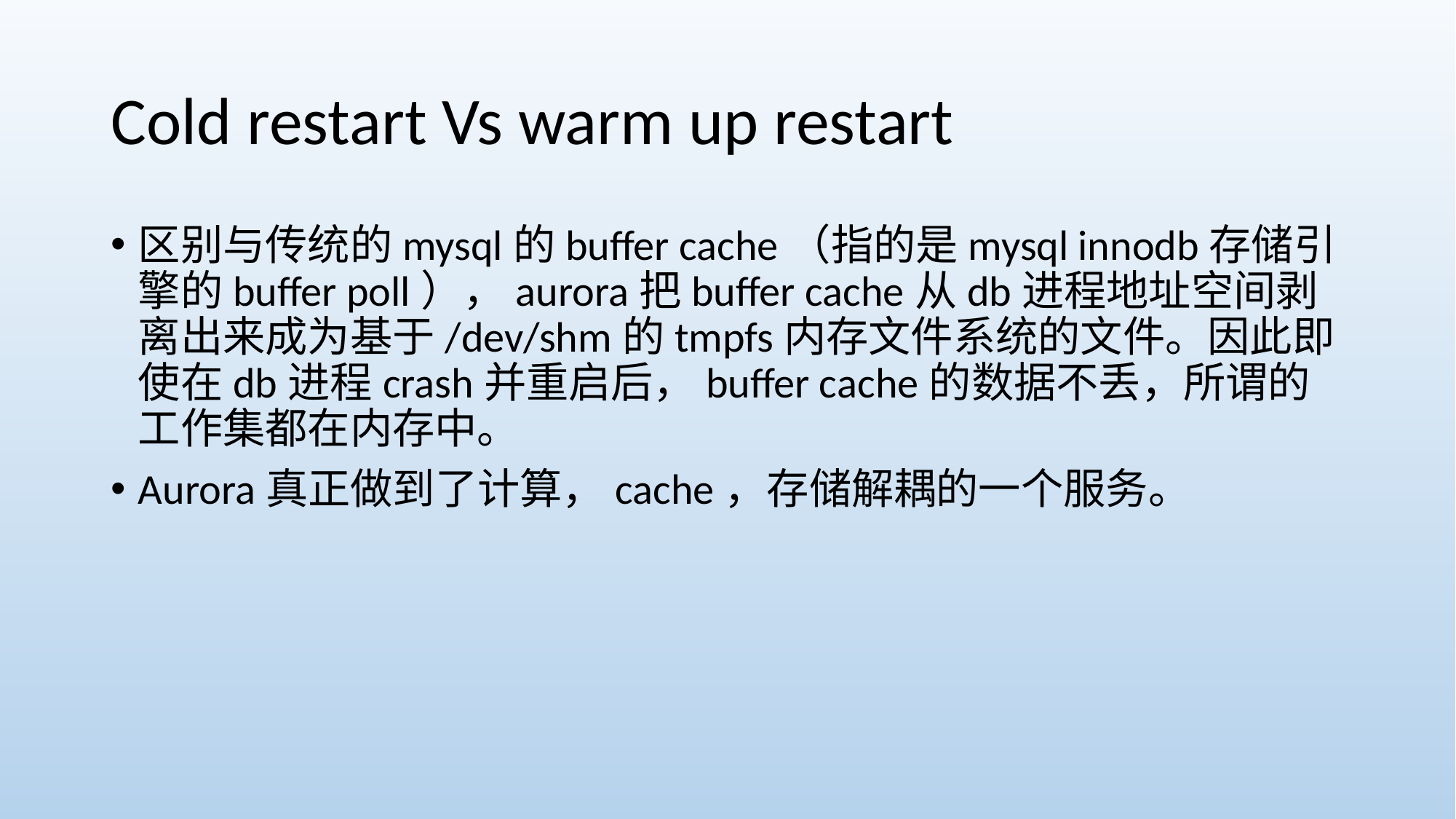

# Cold restart Vs warm up restart
区别与传统的mysql的buffer cache（指的是mysql innodb存储引擎的buffer poll），aurora把buffer cache从db进程地址空间剥离出来成为基于/dev/shm的tmpfs内存文件系统的文件。因此即使在db进程crash并重启后，buffer cache的数据不丢，所谓的工作集都在内存中。
Aurora真正做到了计算，cache，存储解耦的一个服务。